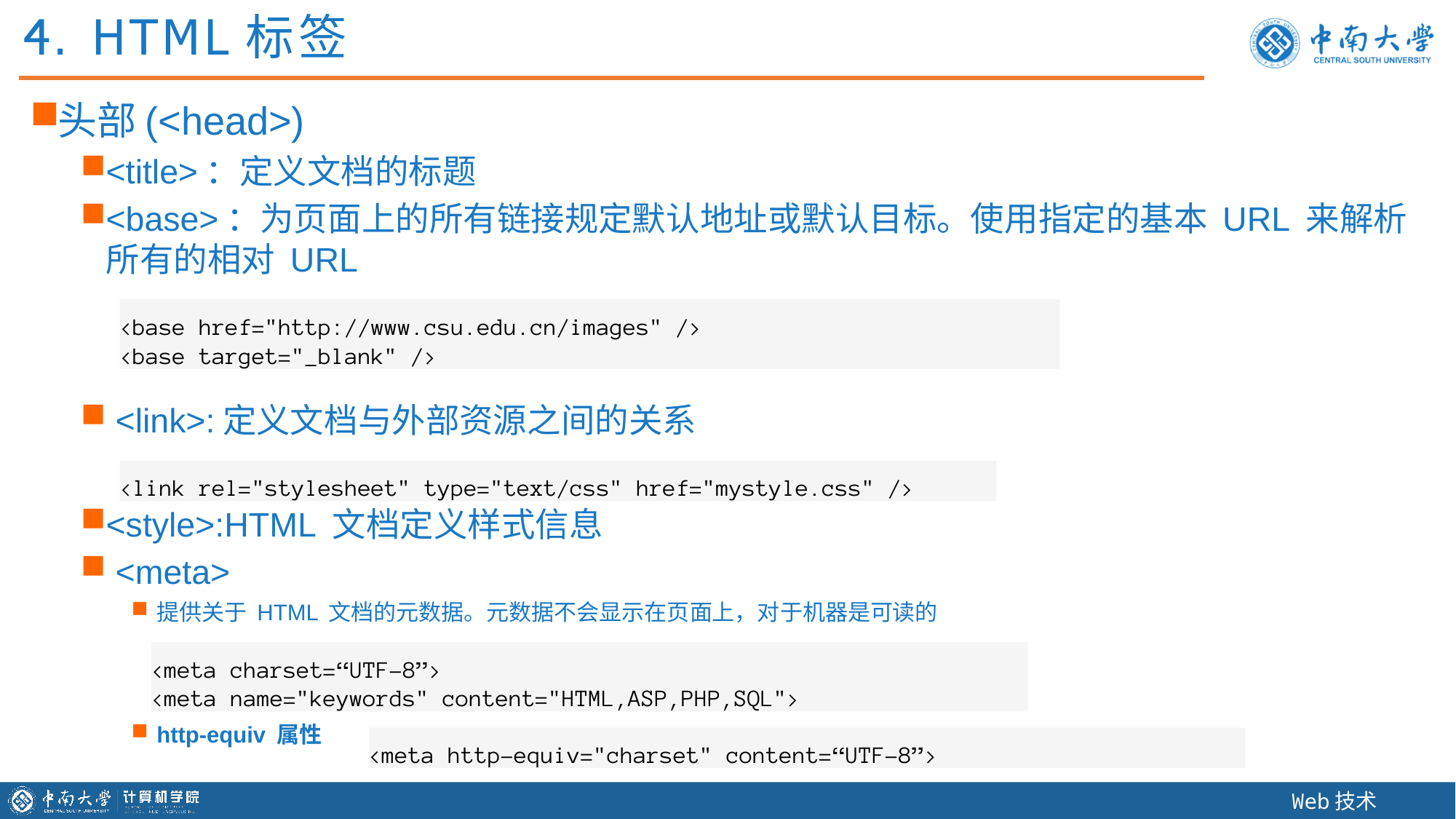

4. HTML标签
头部(<head>)
<title>：定义文档的标题
<base>：为页面上的所有链接规定默认地址或默认目标。使用指定的基本 URL 来解析所有的相对 URL

 <link>:定义文档与外部资源之间的关系

<style>:HTML 文档定义样式信息
 <meta>
提供关于 HTML 文档的元数据。元数据不会显示在页面上，对于机器是可读的

http-equiv 属性

<base href="http://www.csu.edu.cn/images" />
<base target="_blank" />
<link rel="stylesheet" type="text/css" href="mystyle.css" />
<meta charset=“UTF-8”>
<meta name="keywords" content="HTML,ASP,PHP,SQL">
<meta http-equiv="charset" content=“UTF-8”>